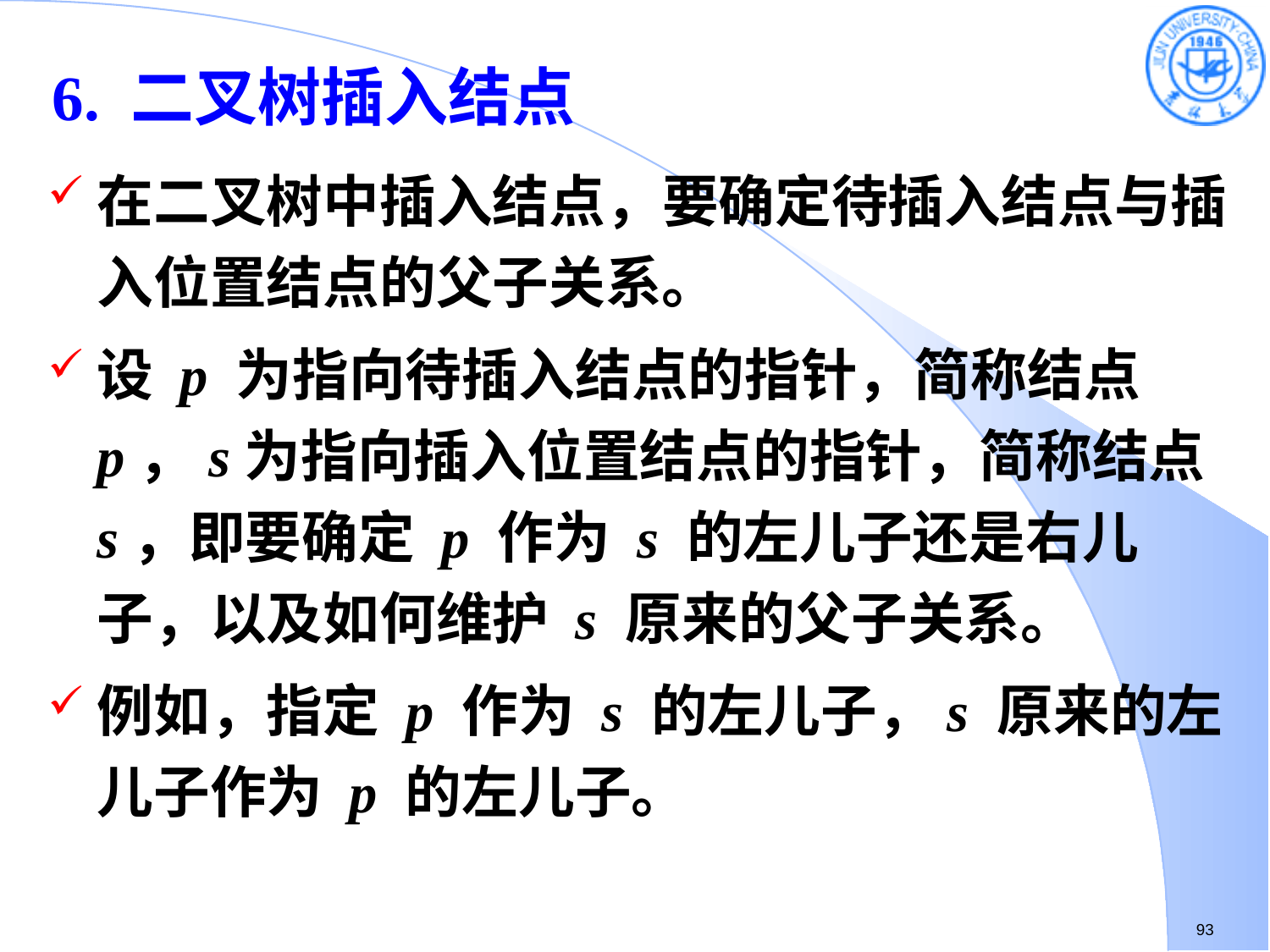

6. 二叉树插入结点
在二叉树中插入结点，要确定待插入结点与插入位置结点的父子关系。
设 p 为指向待插入结点的指针，简称结点 p，s为指向插入位置结点的指针，简称结点s，即要确定 p 作为 s 的左儿子还是右儿子，以及如何维护 s 原来的父子关系。
例如，指定 p 作为 s 的左儿子，s 原来的左儿子作为 p 的左儿子。